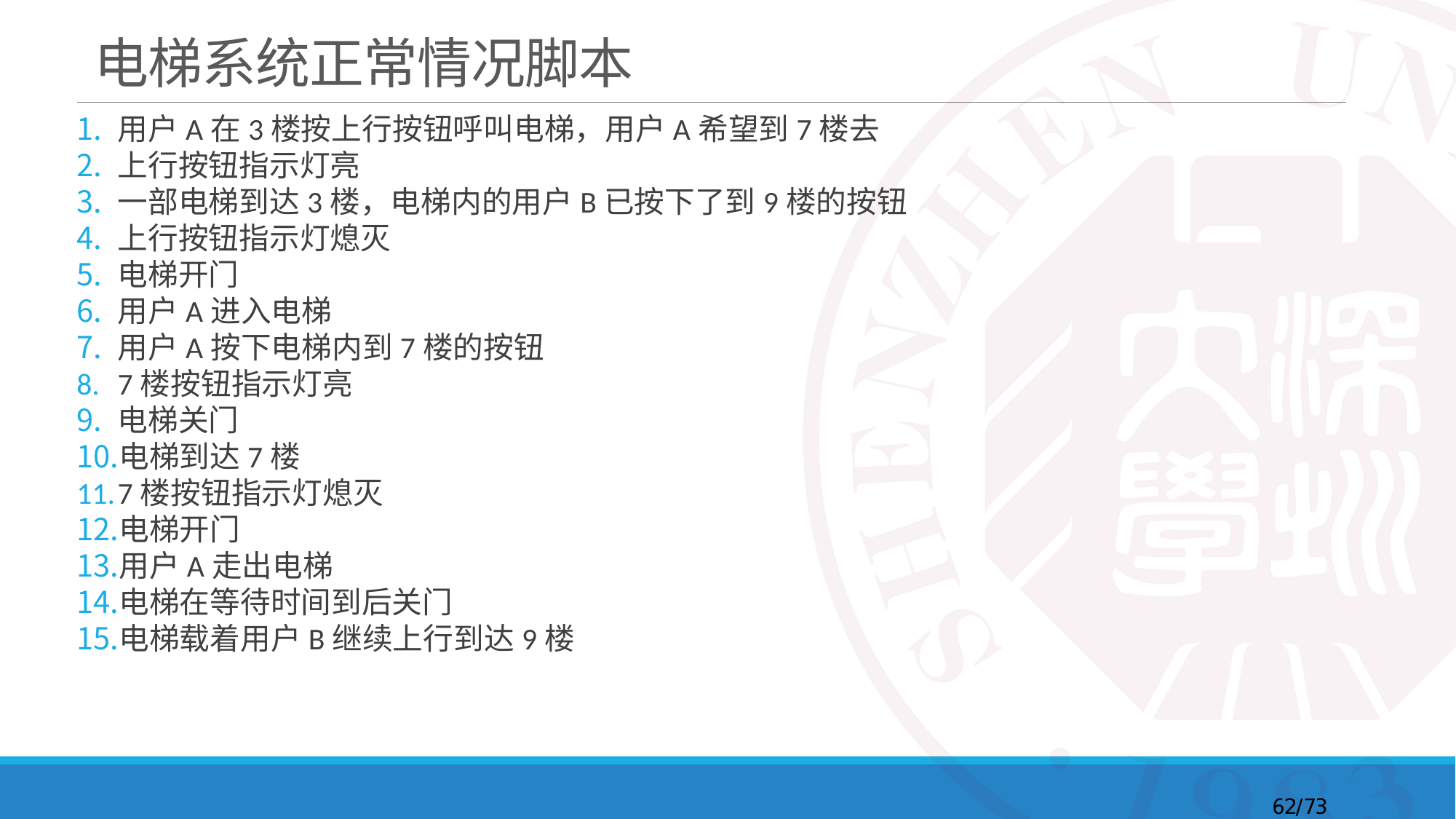

# 电梯系统正常情况脚本
用户A在3楼按上行按钮呼叫电梯，用户A希望到7楼去
上行按钮指示灯亮
一部电梯到达3楼，电梯内的用户B已按下了到9楼的按钮
上行按钮指示灯熄灭
电梯开门
用户A进入电梯
用户A按下电梯内到7楼的按钮
7楼按钮指示灯亮
电梯关门
电梯到达7楼
7楼按钮指示灯熄灭
电梯开门
用户A走出电梯
电梯在等待时间到后关门
电梯载着用户B继续上行到达9楼

62/73